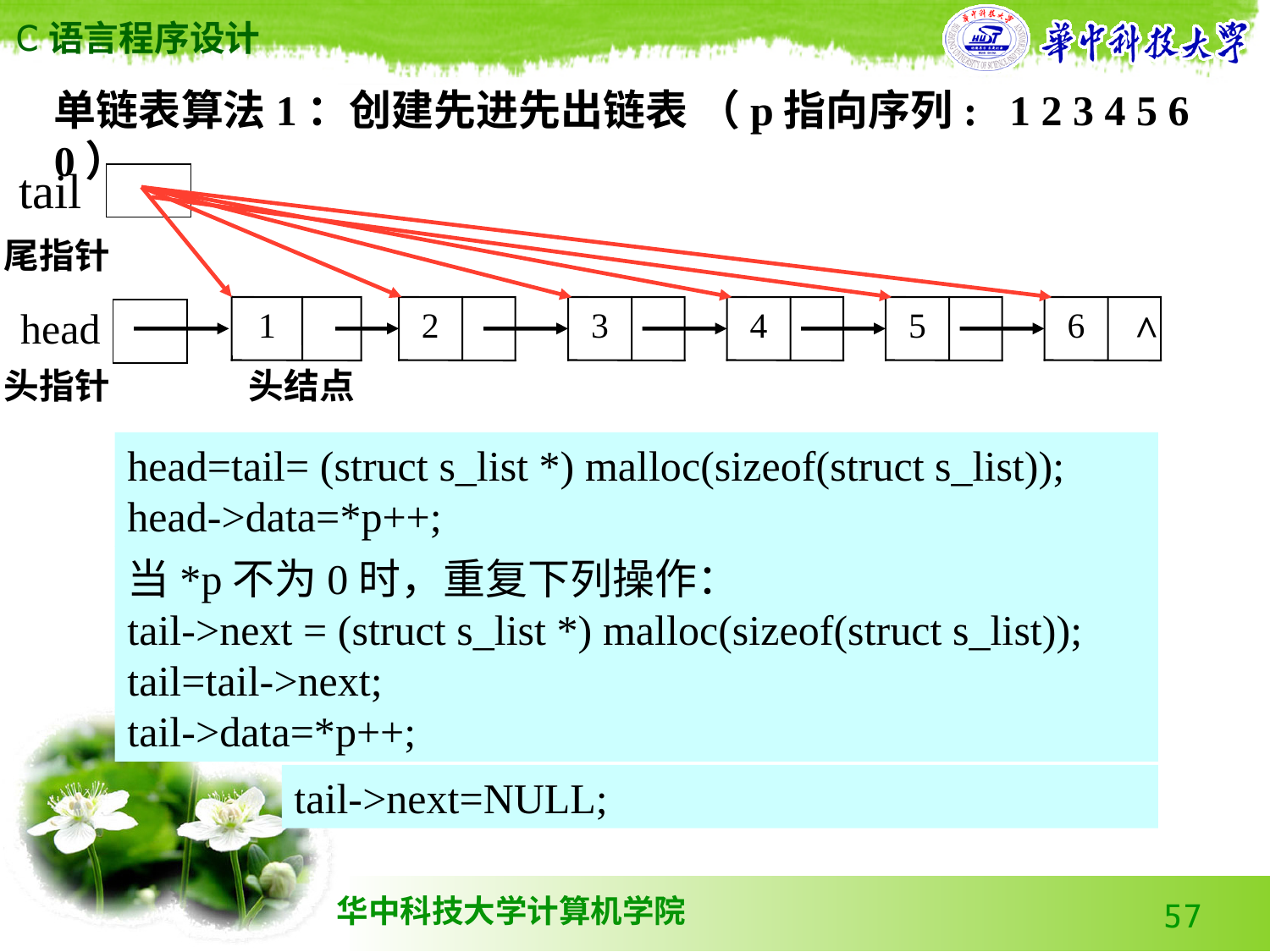

单链表算法1：创建先进先出链表 （p指向序列:   1 2 3 4 5 6 0）
tail

尾指针

1

2

3

4

5

6

^

| head |  |
| --- | --- |

头指针
  头结点

head=tail= (struct s_list *) malloc(sizeof(struct s_list));
head->data=*p++;
当*p不为0时，重复下列操作：
tail->next = (struct s_list *) malloc(sizeof(struct s_list));
tail=tail->next;
tail->data=*p++;
tail->next=NULL;
57